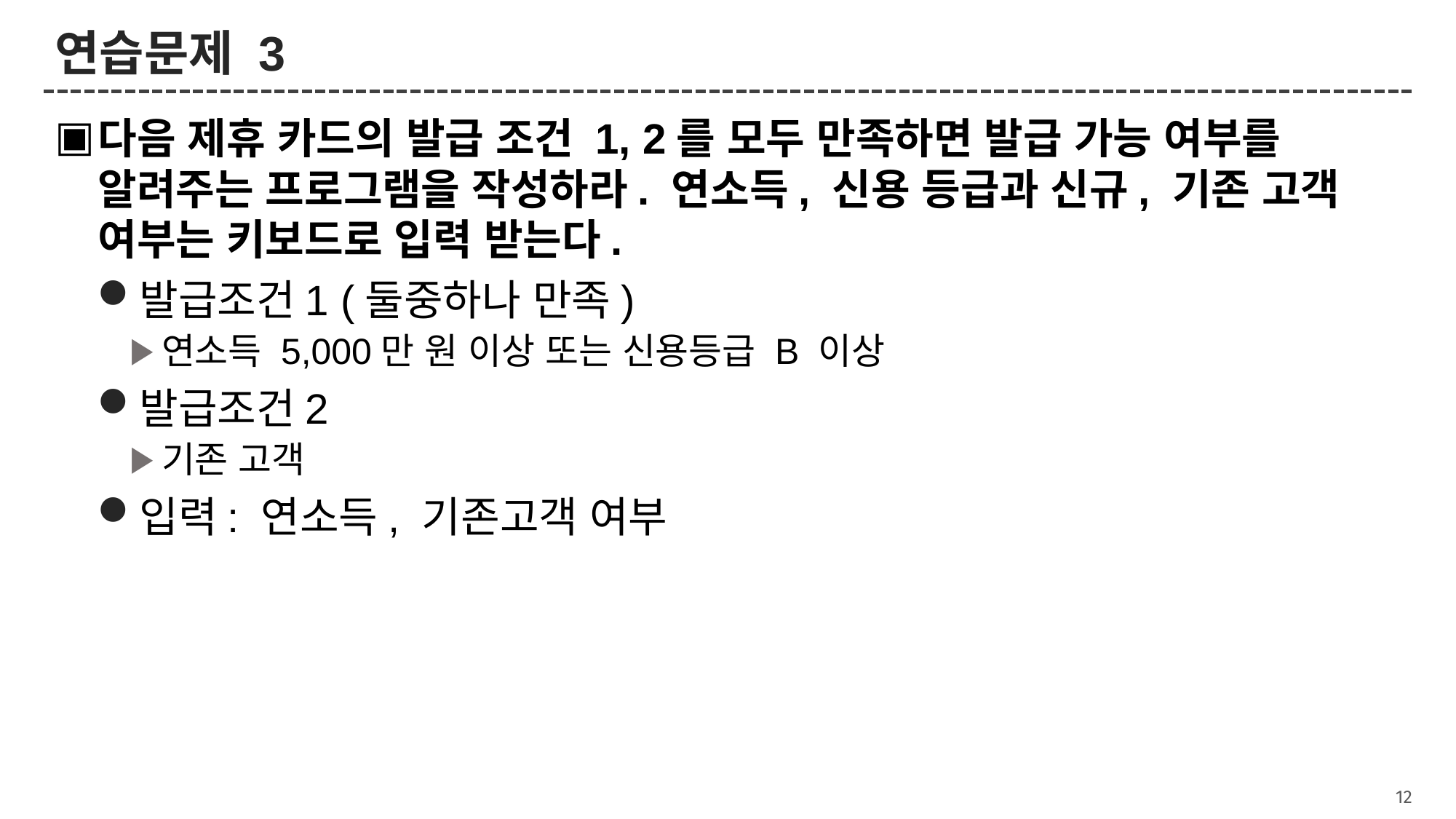

# 연습문제 3
다음 제휴 카드의 발급 조건 1, 2를 모두 만족하면 발급 가능 여부를 알려주는 프로그램을 작성하라. 연소득, 신용 등급과 신규, 기존 고객 여부는 키보드로 입력 받는다.
발급조건1 (둘중하나 만족)
연소득 5,000만 원 이상 또는 신용등급 B 이상
발급조건2
기존 고객
입력: 연소득, 기존고객 여부